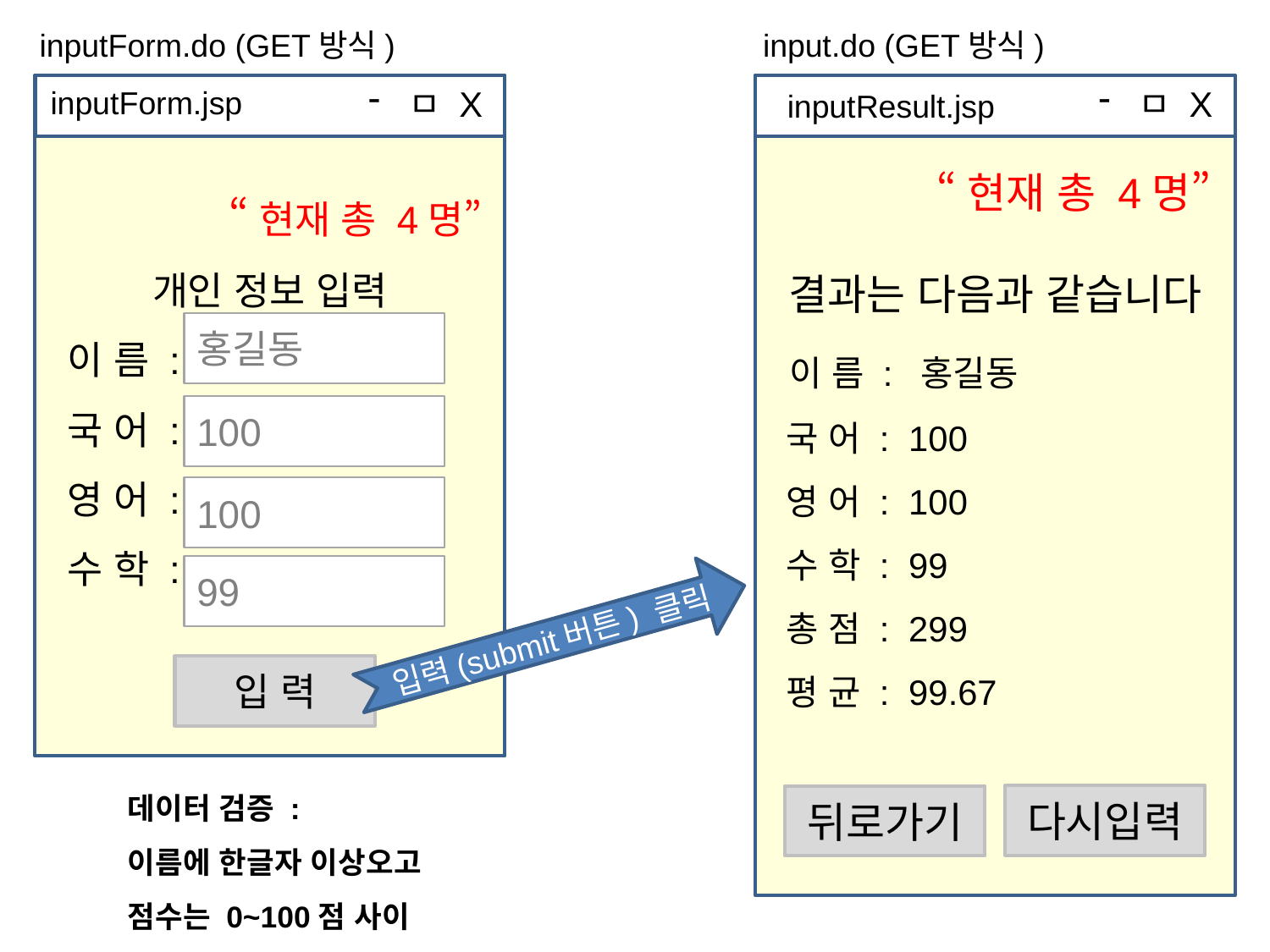

inputForm.do (GET방식)
input.do (GET방식)
ㅁ X

“현재 총 4명”
개인 정보 입력
 이 름 :
 국 어 :
 영 어 :
 수 학 :

ㅁ X
홍길동
100
100
99
입 력
ㅁ X

“현재 총 4명”

결과는 다음과 같습니다
 이 름 :  홍길동
 국 어 :  100
 영 어 :  100
 수 학 :  99
 총 점 :  299
 평 균 :  99.67

ㅁ X
다시입력
뒤로가기
inputForm.jsp
inputResult.jsp
입력(submit버튼) 클릭
데이터 검증 :
이름에 한글자 이상오고
점수는 0~100점 사이